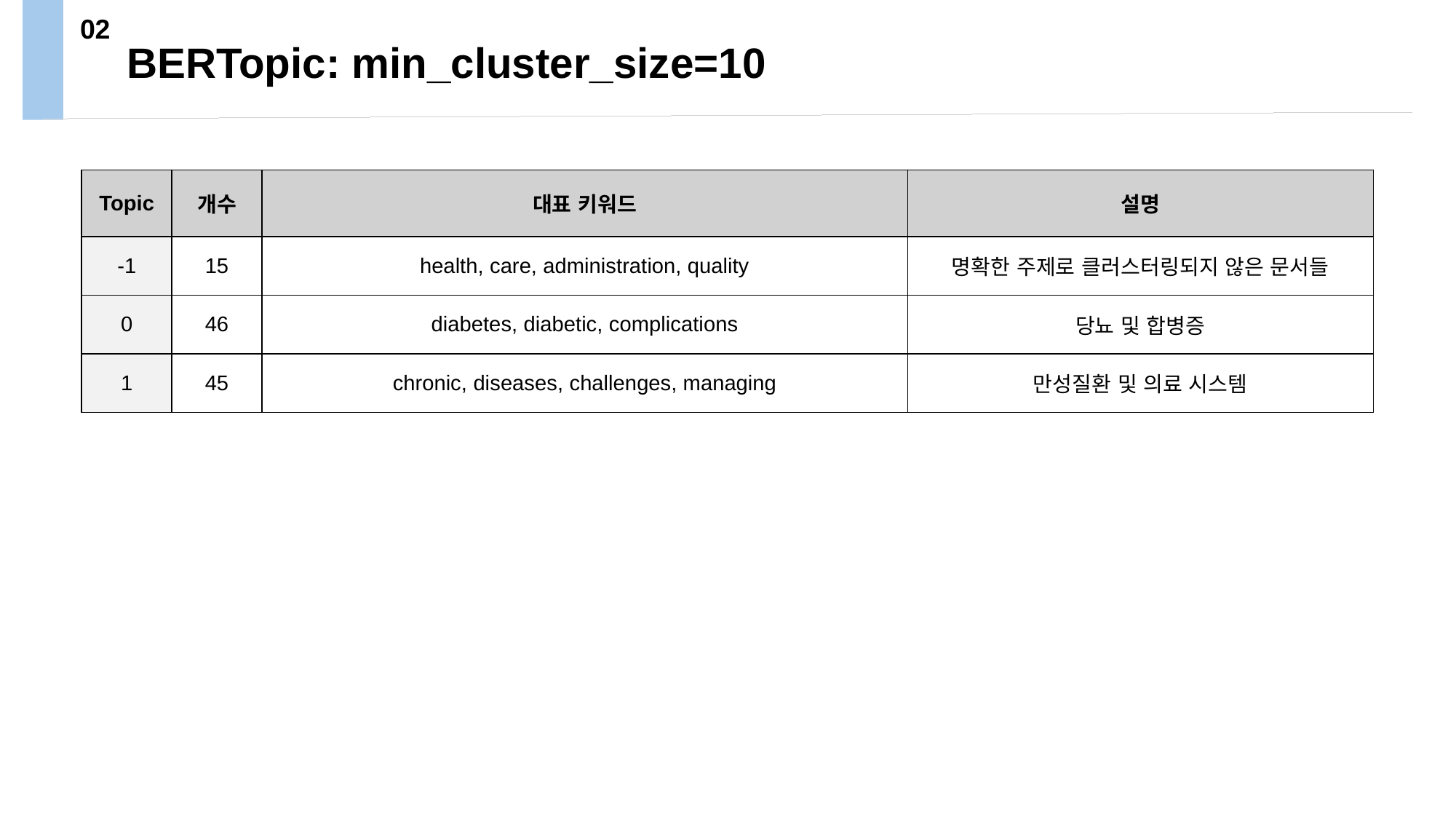

02
BERTopic: min_cluster_size=10
| Topic | 개수 | 대표 키워드 | 설명 |
| --- | --- | --- | --- |
| -1 | 15 | health, care, administration, quality | 명확한 주제로 클러스터링되지 않은 문서들 |
| 0 | 46 | diabetes, diabetic, complications | 당뇨 및 합병증 |
| 1 | 45 | chronic, diseases, challenges, managing | 만성질환 및 의료 시스템 |